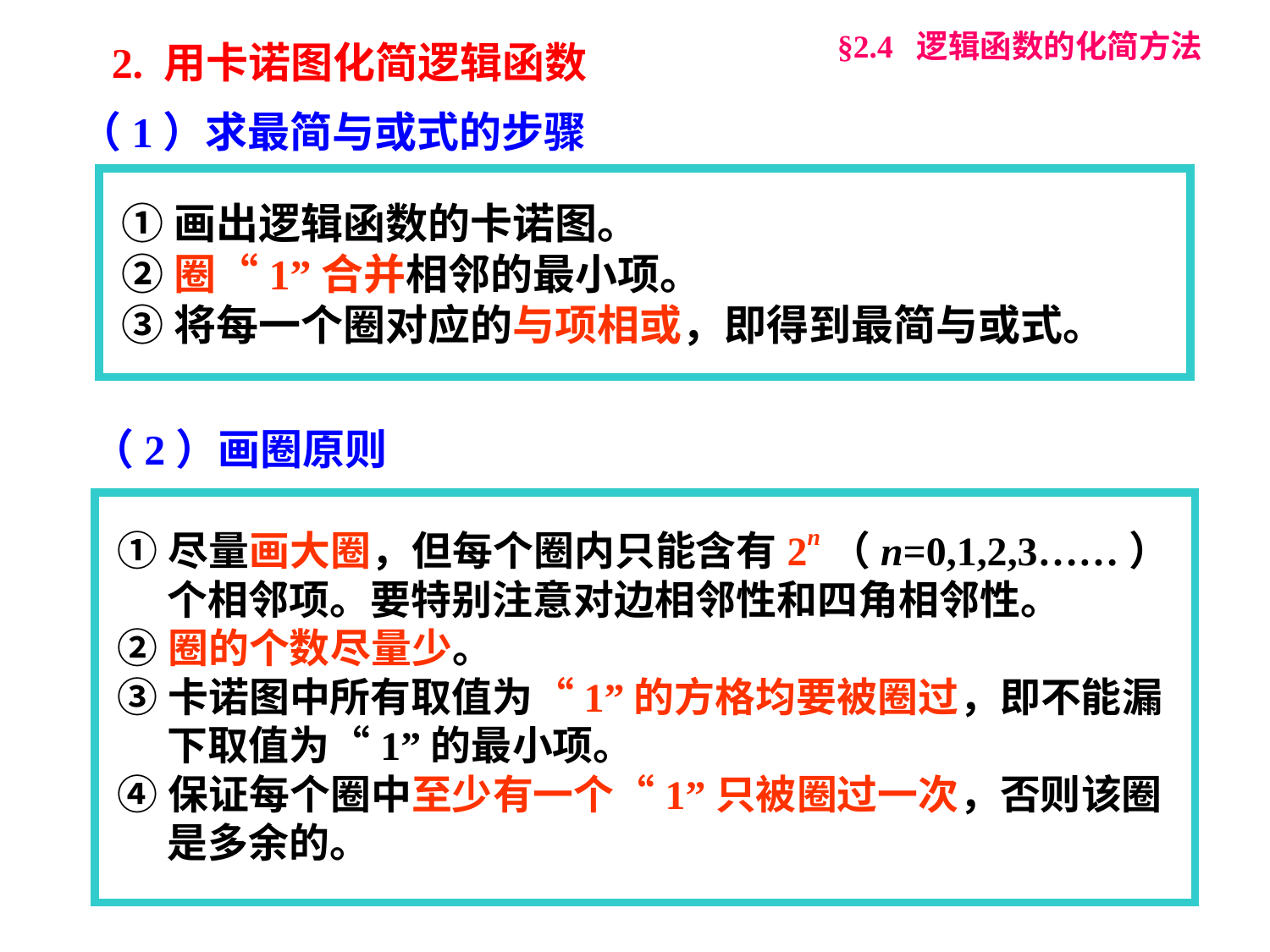

§2.4  逻辑函数的化简方法
2. 用卡诺图化简逻辑函数
（1）求最简与或式的步骤

①画出逻辑函数的卡诺图。
②圈“1”合并相邻的最小项。
③将每一个圈对应的与项相或，即得到最简与或式。
（2）画圈原则

①尽量画大圈，但每个圈内只能含有2n（n=0,1,2,3……）个相邻项。要特别注意对边相邻性和四角相邻性。
②圈的个数尽量少。
③卡诺图中所有取值为“1”的方格均要被圈过，即不能漏下取值为“1”的最小项。
④保证每个圈中至少有一个“1”只被圈过一次，否则该圈是多余的。